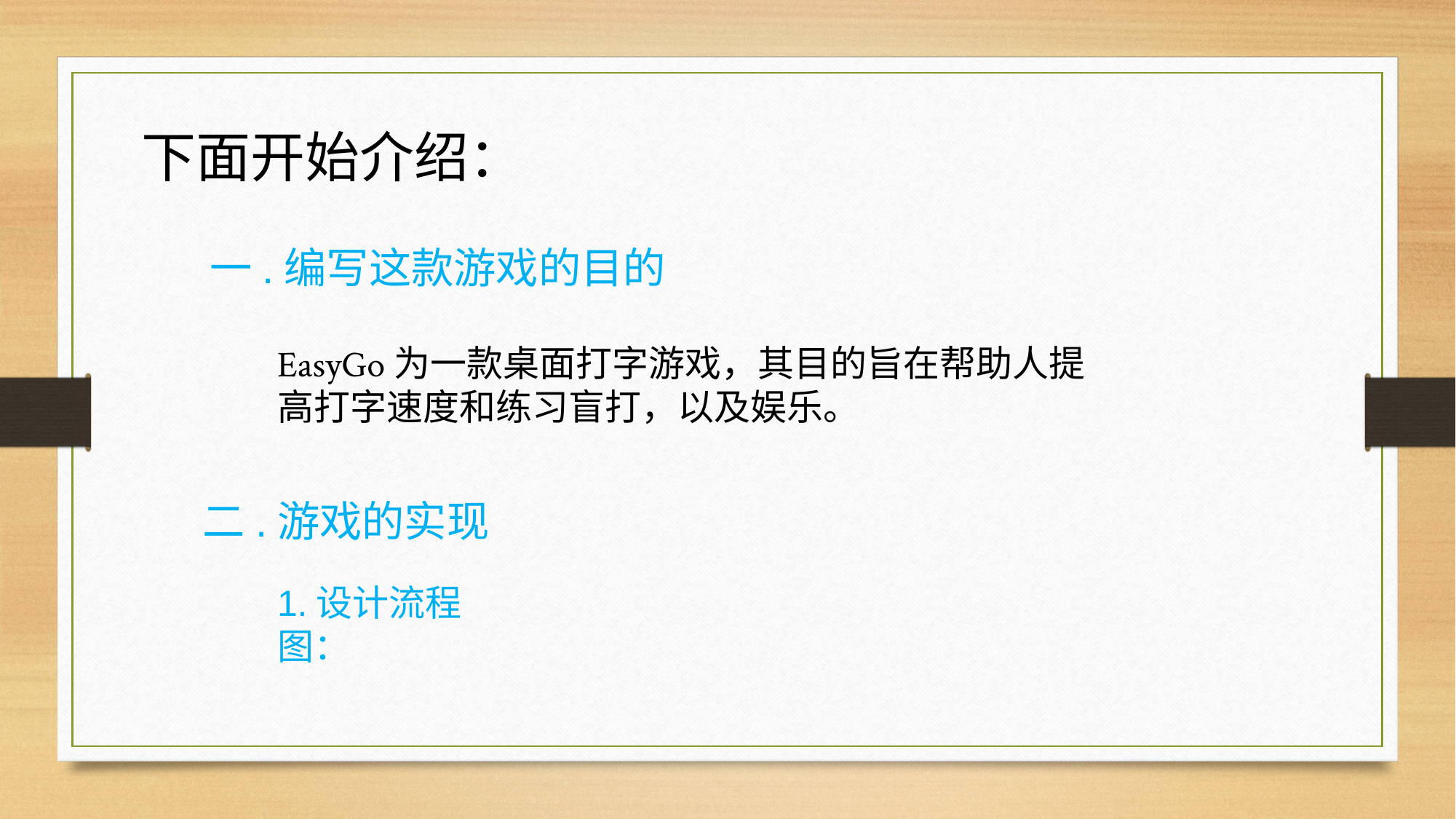

下面开始介绍：

    一.编写这款游戏的目的
EasyGo为一款桌面打字游戏，其目的旨在帮助人提高打字速度和练习盲打，以及娱乐。
二.游戏的实现
1.设计流程图：